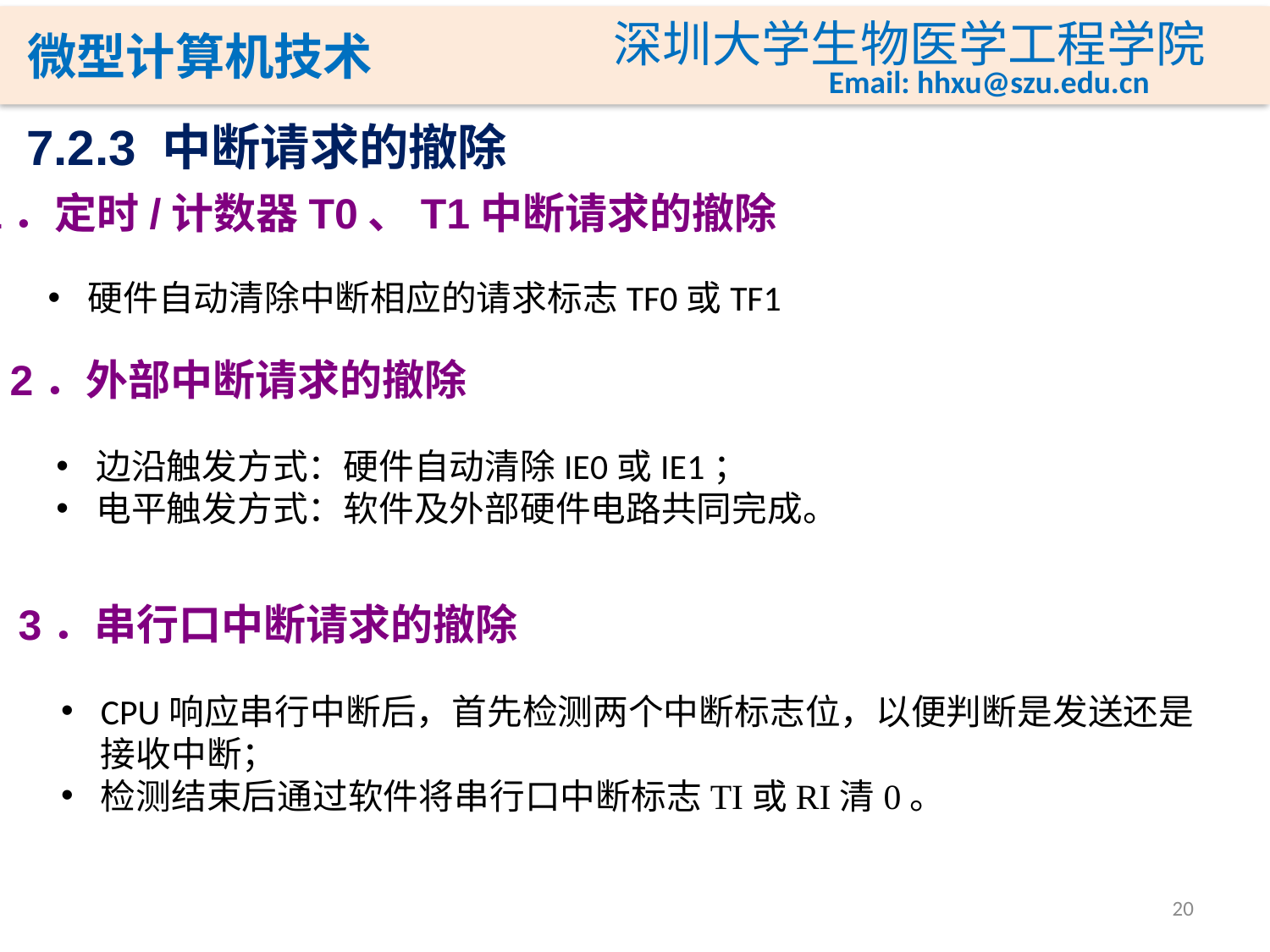

# 7.2.3 中断请求的撤除
1．定时/计数器T0、T1中断请求的撤除
硬件自动清除中断相应的请求标志TF0或TF1
2．外部中断请求的撤除
边沿触发方式：硬件自动清除IE0或IE1；
电平触发方式：软件及外部硬件电路共同完成。

3．串行口中断请求的撤除
CPU响应串行中断后，首先检测两个中断标志位，以便判断是发送还是接收中断；
检测结束后通过软件将串行口中断标志TI或RI清0。

20